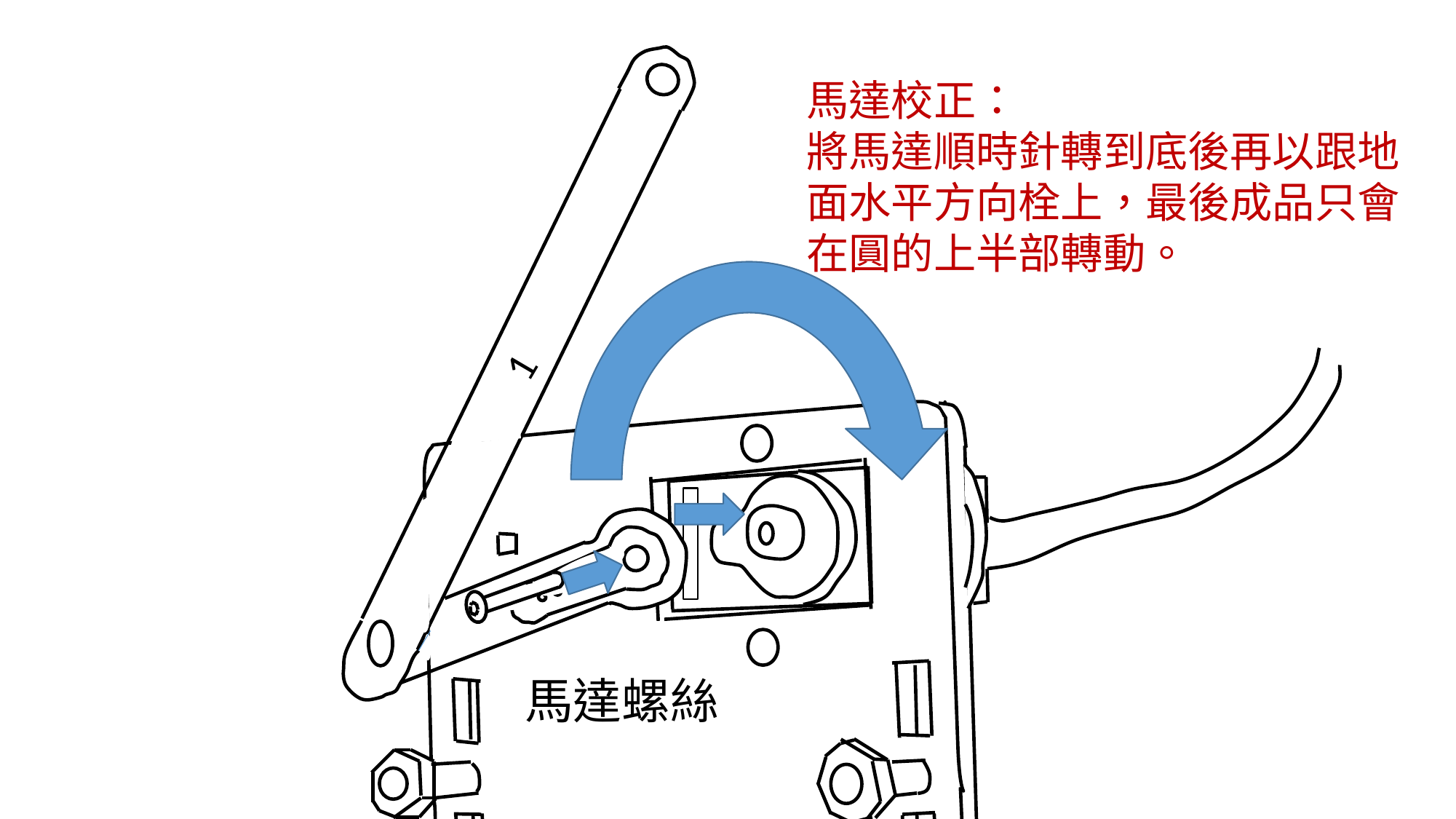

馬達校正：
將馬達順時針轉到底後再以跟地面水平方向栓上，最後成品只會在圓的上半部轉動。

1

馬達螺絲